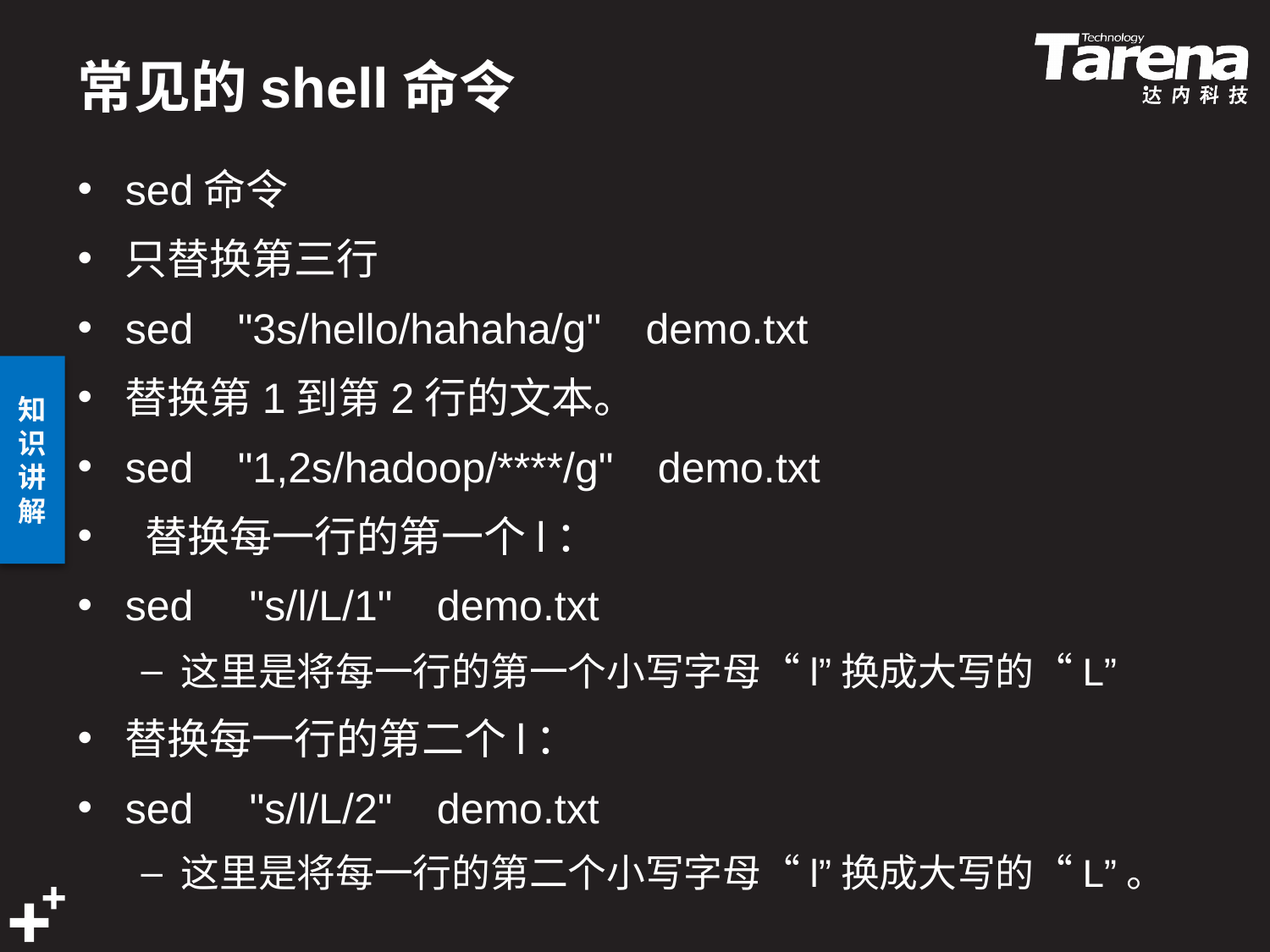

# 常见的shell命令
sed命令
只替换第三行 
sed  "3s/hello/hahaha/g"  demo.txt 
替换第1到第2行的文本。 
sed  "1,2s/hadoop/****/g"  demo.txt 
 替换每一行的第一个l： 
sed   "s/l/L/1"  demo.txt 
这里是将每一行的第一个小写字母“l”换成大写的“L”
替换每一行的第二个l： 
sed   "s/l/L/2"  demo.txt 
这里是将每一行的第二个小写字母“l”换成大写的“L”。